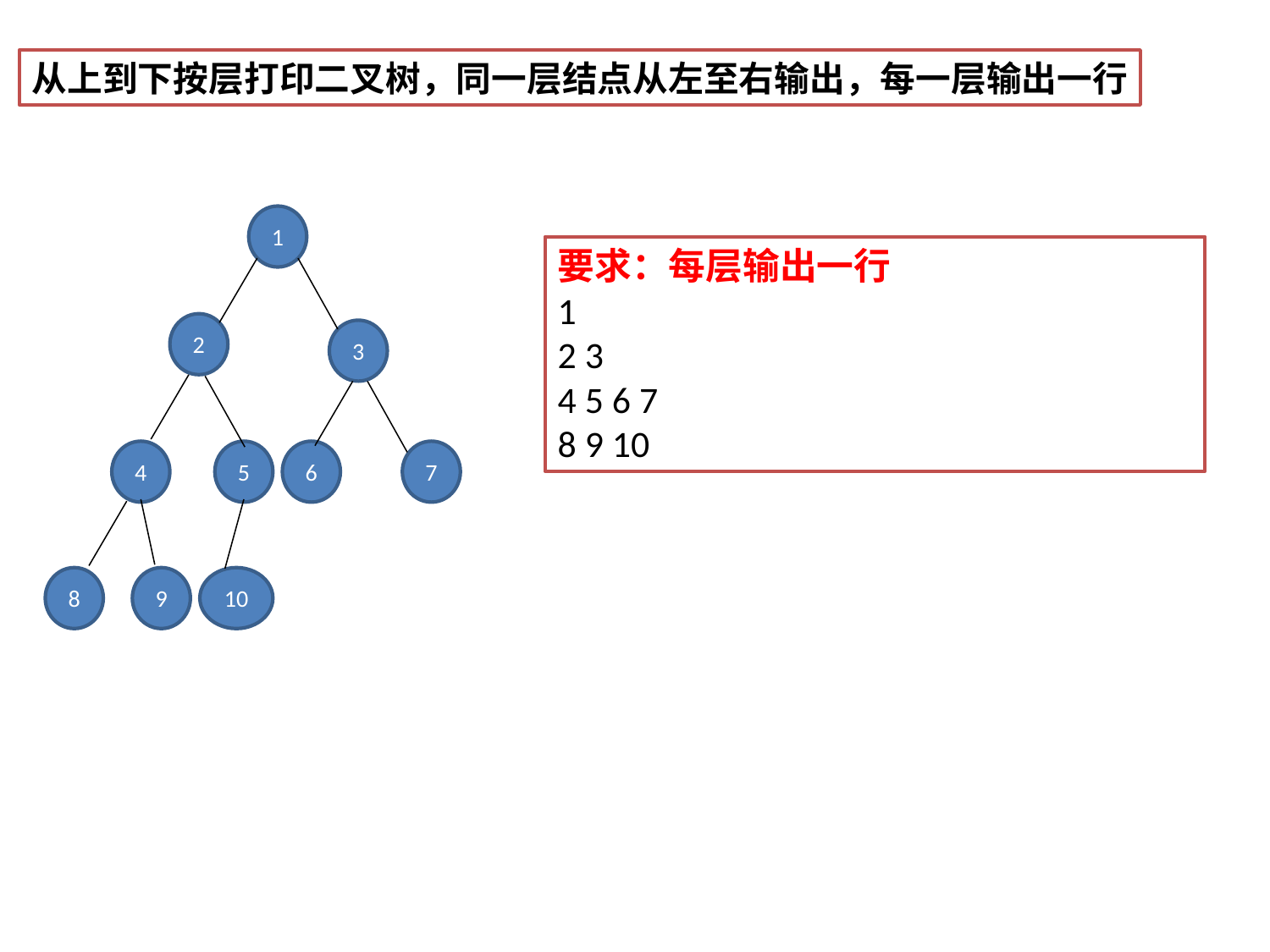

从上到下按层打印二叉树，同一层结点从左至右输出，每一层输出一行
1
要求：每层输出一行
1
2 3
4 5 6 7
8 9 10
2
3
4
5
6
7
8
9
10